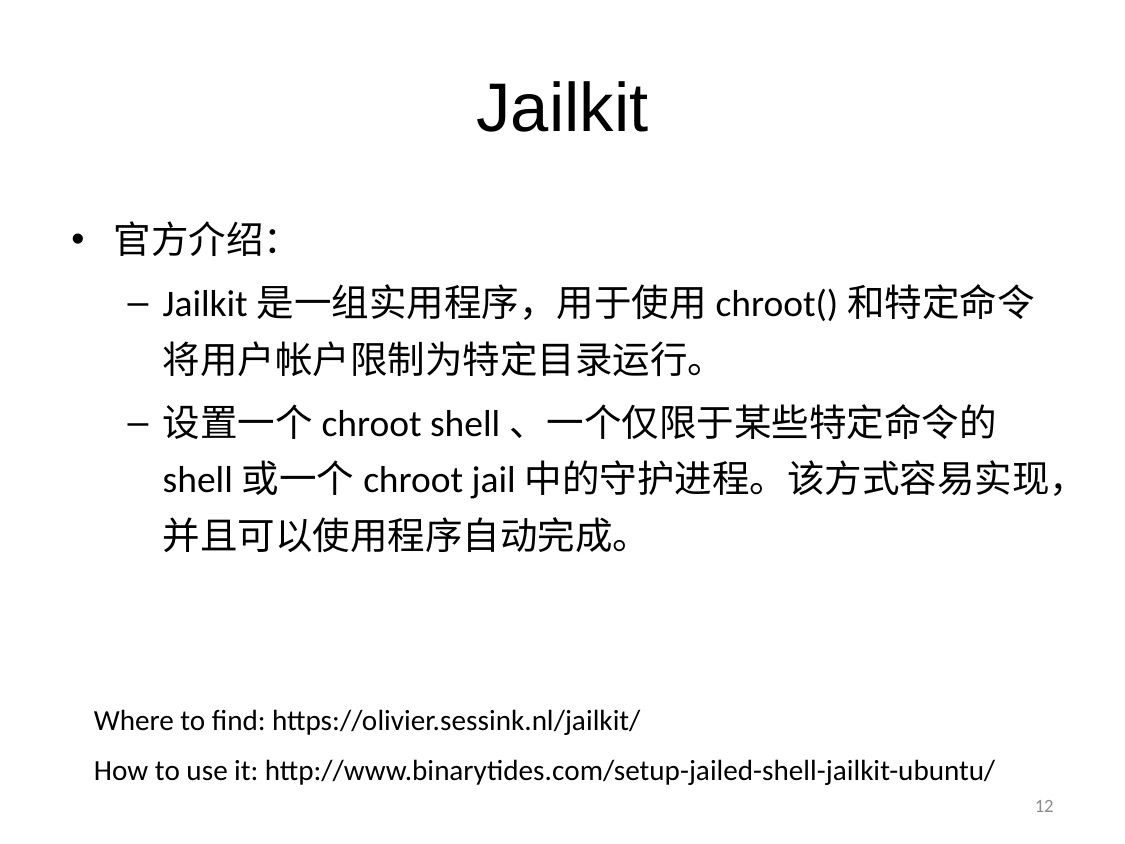

# Jailkit
官方介绍：
Jailkit是一组实用程序，用于使用chroot()和特定命令将用户帐户限制为特定目录运行。
设置一个chroot shell、一个仅限于某些特定命令的shell或一个chroot jail中的守护进程。该方式容易实现，并且可以使用程序自动完成。
Where to find: https://olivier.sessink.nl/jailkit/
How to use it: http://www.binarytides.com/setup-jailed-shell-jailkit-ubuntu/
12